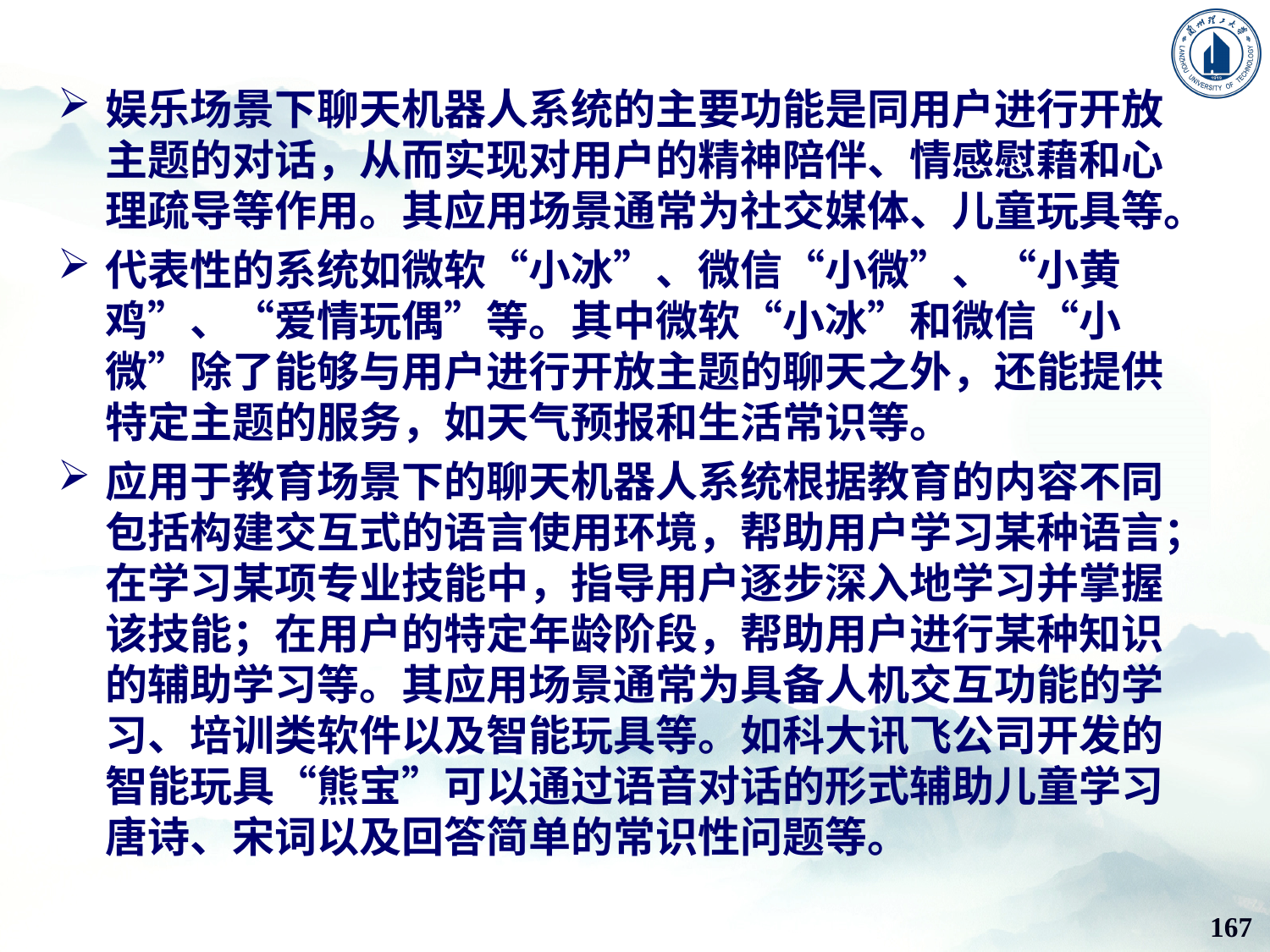

娱乐场景下聊天机器人系统的主要功能是同用户进行开放主题的对话，从而实现对用户的精神陪伴、情感慰藉和心理疏导等作用。其应用场景通常为社交媒体、儿童玩具等。
代表性的系统如微软“小冰”、微信“小微”、“小黄鸡”、“爱情玩偶”等。其中微软“小冰”和微信“小微”除了能够与用户进行开放主题的聊天之外，还能提供特定主题的服务，如天气预报和生活常识等。
应用于教育场景下的聊天机器人系统根据教育的内容不同包括构建交互式的语言使用环境，帮助用户学习某种语言；在学习某项专业技能中，指导用户逐步深入地学习并掌握该技能；在用户的特定年龄阶段，帮助用户进行某种知识的辅助学习等。其应用场景通常为具备人机交互功能的学习、培训类软件以及智能玩具等。如科大讯飞公司开发的智能玩具“熊宝”可以通过语音对话的形式辅助儿童学习唐诗、宋词以及回答简单的常识性问题等。

167